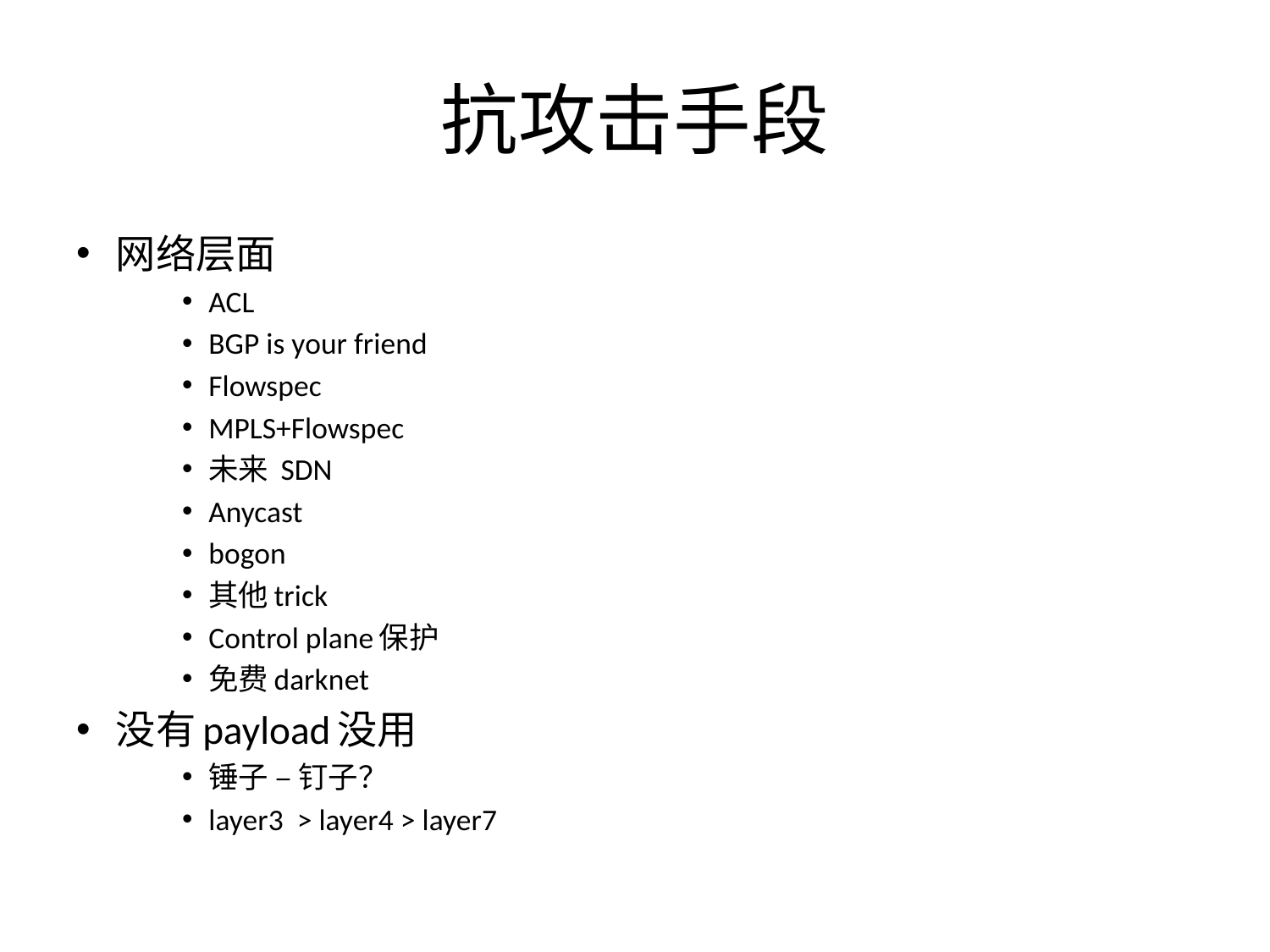

# 抗攻击手段
网络层面
ACL
BGP is your friend
Flowspec
MPLS+Flowspec
未来 SDN
Anycast
bogon
其他trick
Control plane保护
免费darknet
没有payload没用
锤子 – 钉子？
layer3  > layer4 > layer7